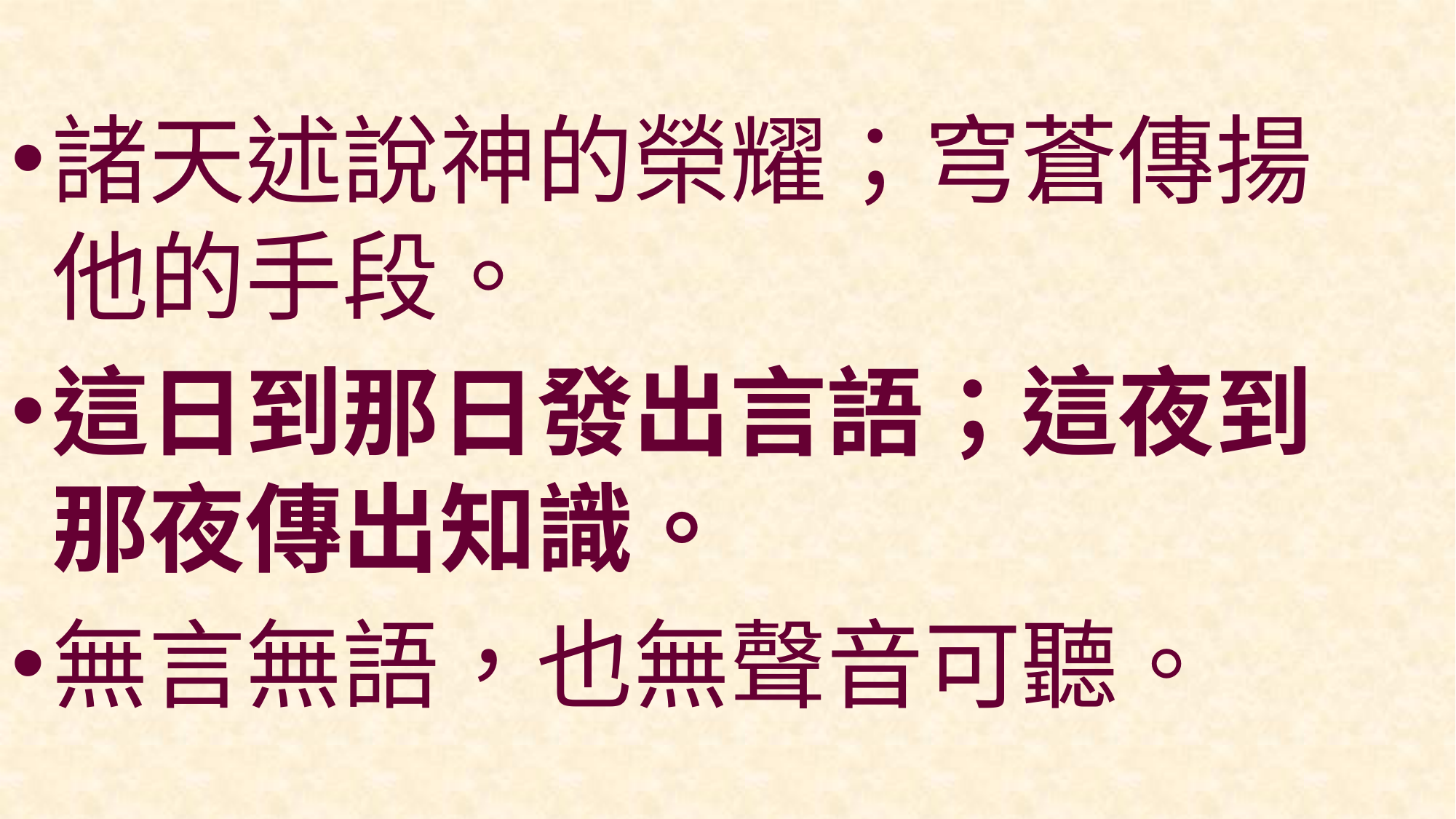

諸天述說神的榮耀；穹蒼傳揚他的手段。
這日到那日發出言語；這夜到那夜傳出知識。
無言無語，也無聲音可聽。